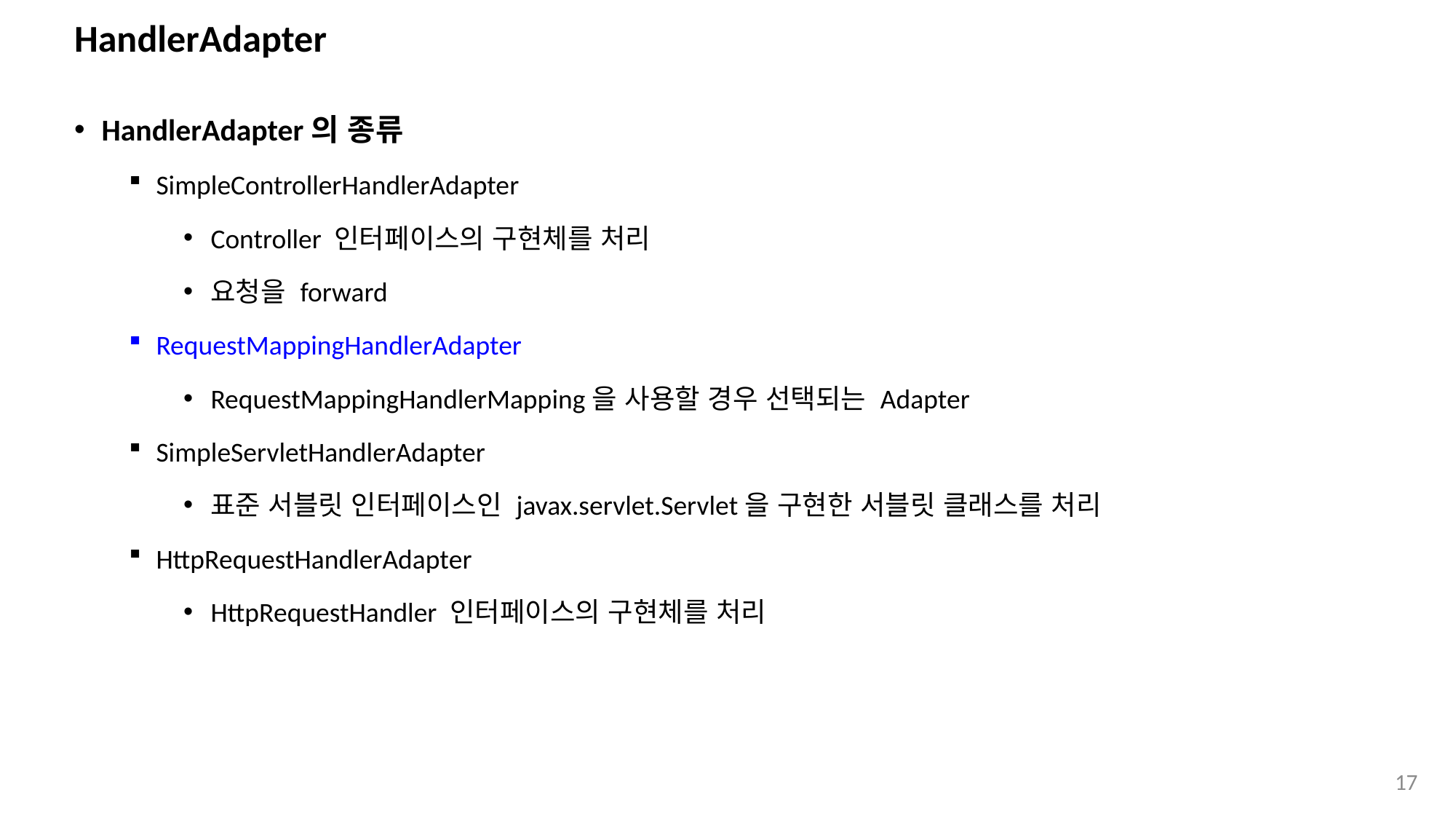

# HandlerAdapter
HandlerAdapter의 종류
SimpleControllerHandlerAdapter
Controller 인터페이스의 구현체를 처리
요청을 forward
RequestMappingHandlerAdapter
RequestMappingHandlerMapping을 사용할 경우 선택되는 Adapter
SimpleServletHandlerAdapter
표준 서블릿 인터페이스인 javax.servlet.Servlet을 구현한 서블릿 클래스를 처리
HttpRequestHandlerAdapter
HttpRequestHandler 인터페이스의 구현체를 처리

17